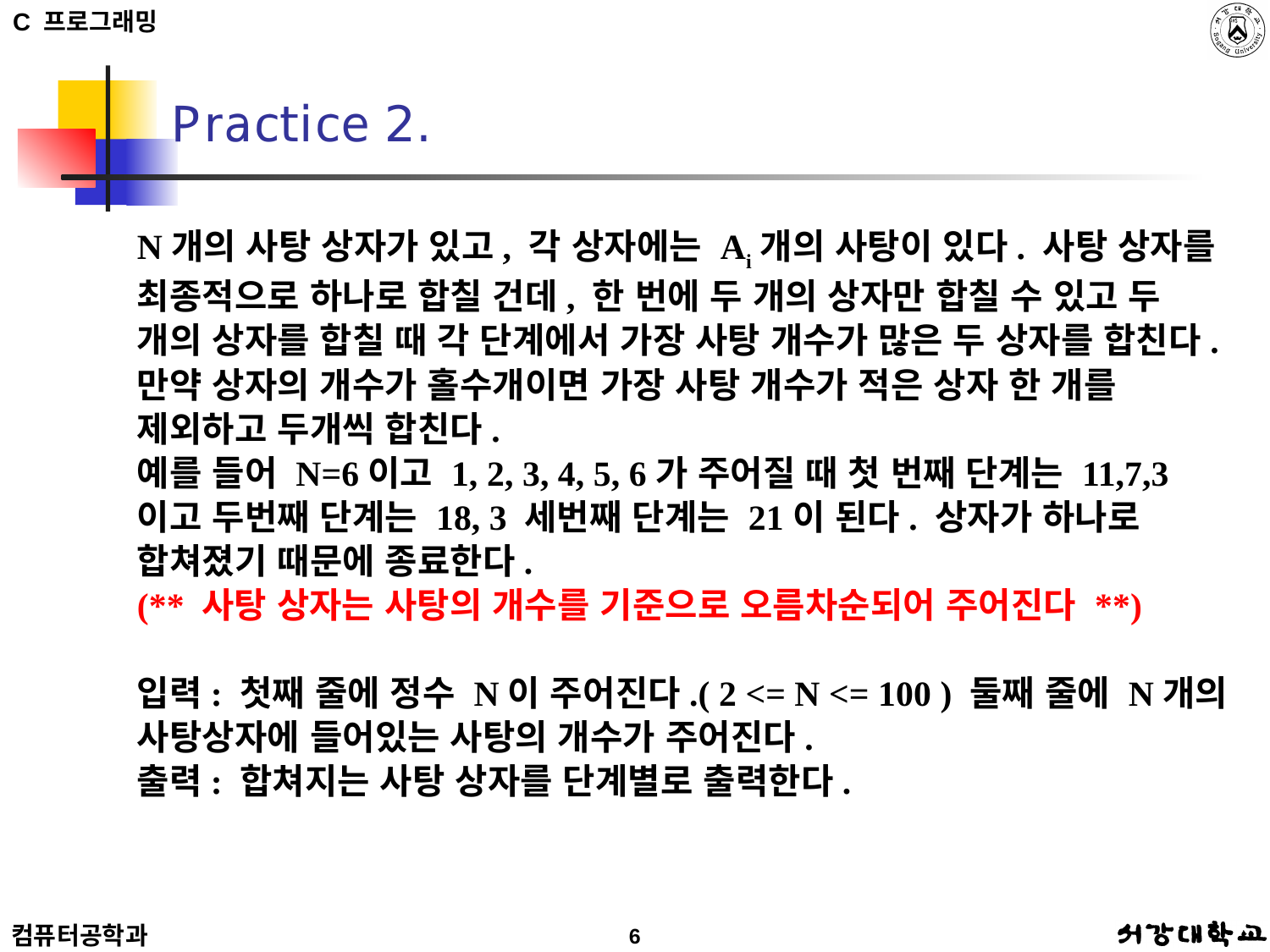

# Practice 2.
N개의 사탕 상자가 있고, 각 상자에는 Ai개의 사탕이 있다. 사탕 상자를 최종적으로 하나로 합칠 건데, 한 번에 두 개의 상자만 합칠 수 있고 두 개의 상자를 합칠 때 각 단계에서 가장 사탕 개수가 많은 두 상자를 합친다. 만약 상자의 개수가 홀수개이면 가장 사탕 개수가 적은 상자 한 개를 제외하고 두개씩 합친다.
예를 들어 N=6이고 1, 2, 3, 4, 5, 6가 주어질 때 첫 번째 단계는 11,7,3 이고 두번째 단계는 18, 3 세번째 단계는 21이 된다. 상자가 하나로 합쳐졌기 때문에 종료한다.
(** 사탕 상자는 사탕의 개수를 기준으로 오름차순되어 주어진다 **)

입력: 첫째 줄에 정수 N이 주어진다.( 2 <= N <= 100 ) 둘째 줄에 N개의 사탕상자에 들어있는 사탕의 개수가 주어진다.
출력: 합쳐지는 사탕 상자를 단계별로 출력한다.

6